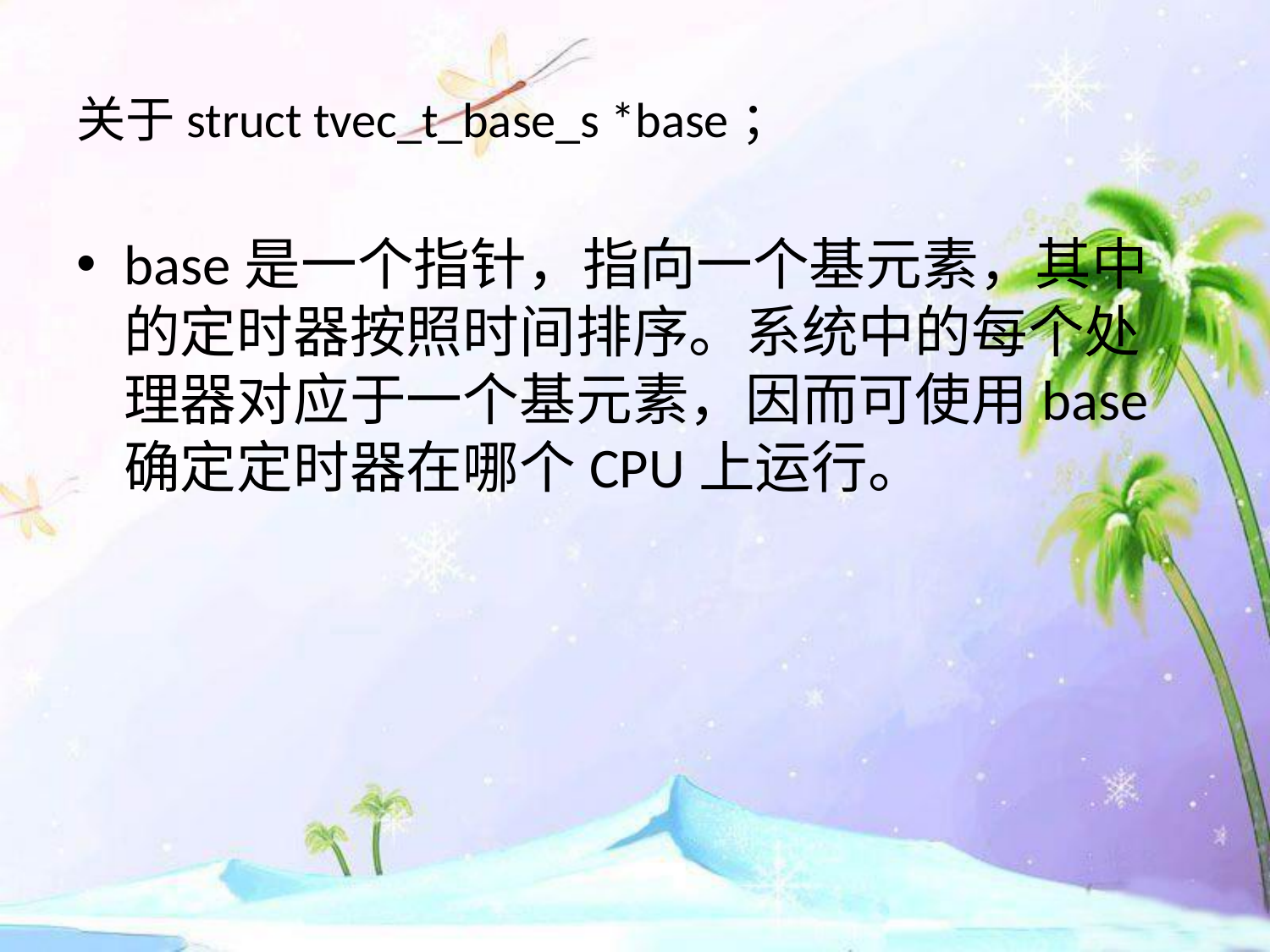

# 关于struct tvec_t_base_s *base；
base是一个指针，指向一个基元素，其中的定时器按照时间排序。系统中的每个处理器对应于一个基元素，因而可使用base确定定时器在哪个CPU上运行。